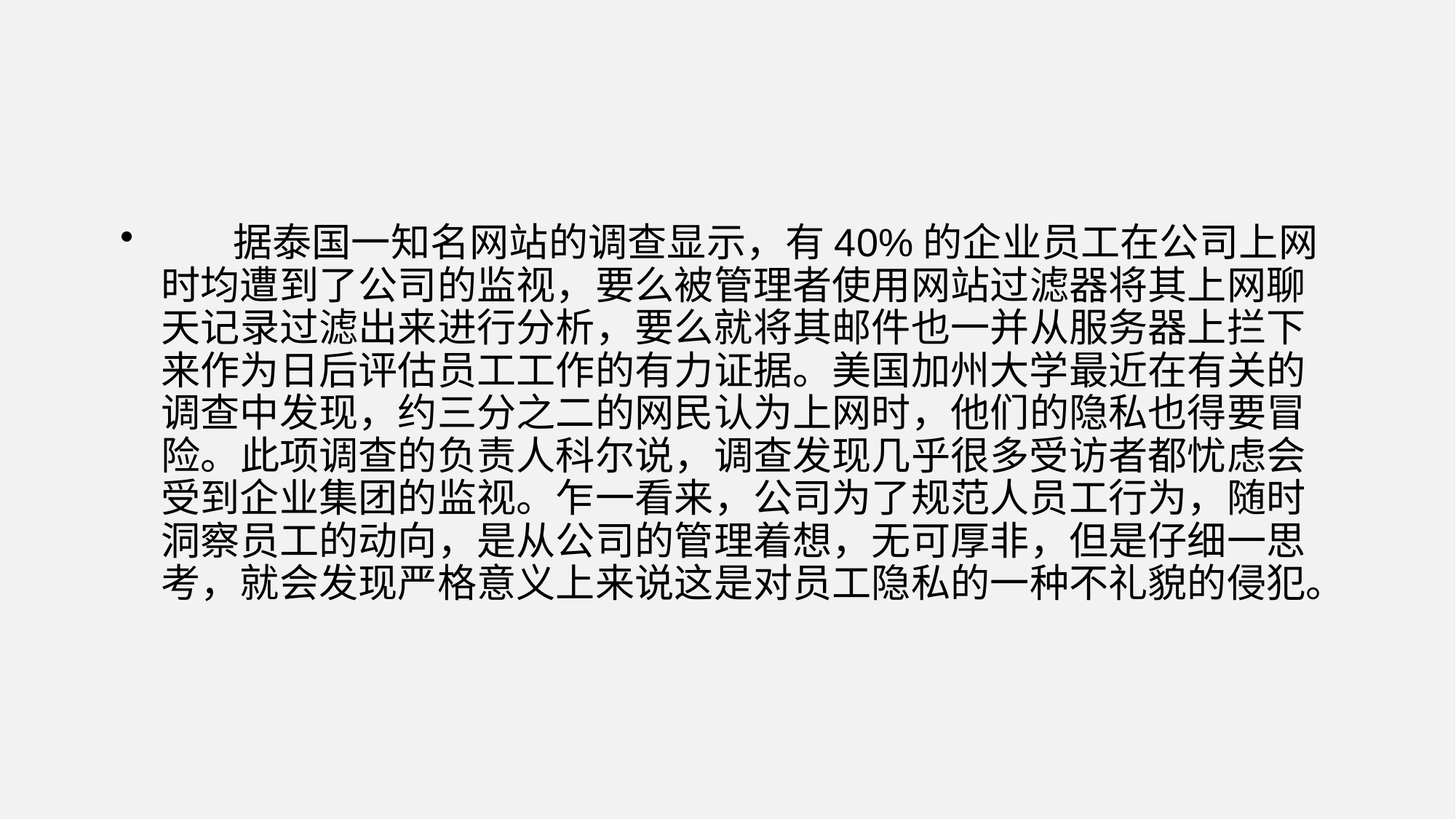

据泰国一知名网站的调查显示，有40%的企业员工在公司上网时均遭到了公司的监视，要么被管理者使用网站过滤器将其上网聊天记录过滤出来进行分析，要么就将其邮件也一并从服务器上拦下来作为日后评估员工工作的有力证据。美国加州大学最近在有关的调查中发现，约三分之二的网民认为上网时，他们的隐私也得要冒险。此项调查的负责人科尔说，调查发现几乎很多受访者都忧虑会受到企业集团的监视。乍一看来，公司为了规范人员工行为，随时洞察员工的动向，是从公司的管理着想，无可厚非，但是仔细一思考，就会发现严格意义上来说这是对员工隐私的一种不礼貌的侵犯。